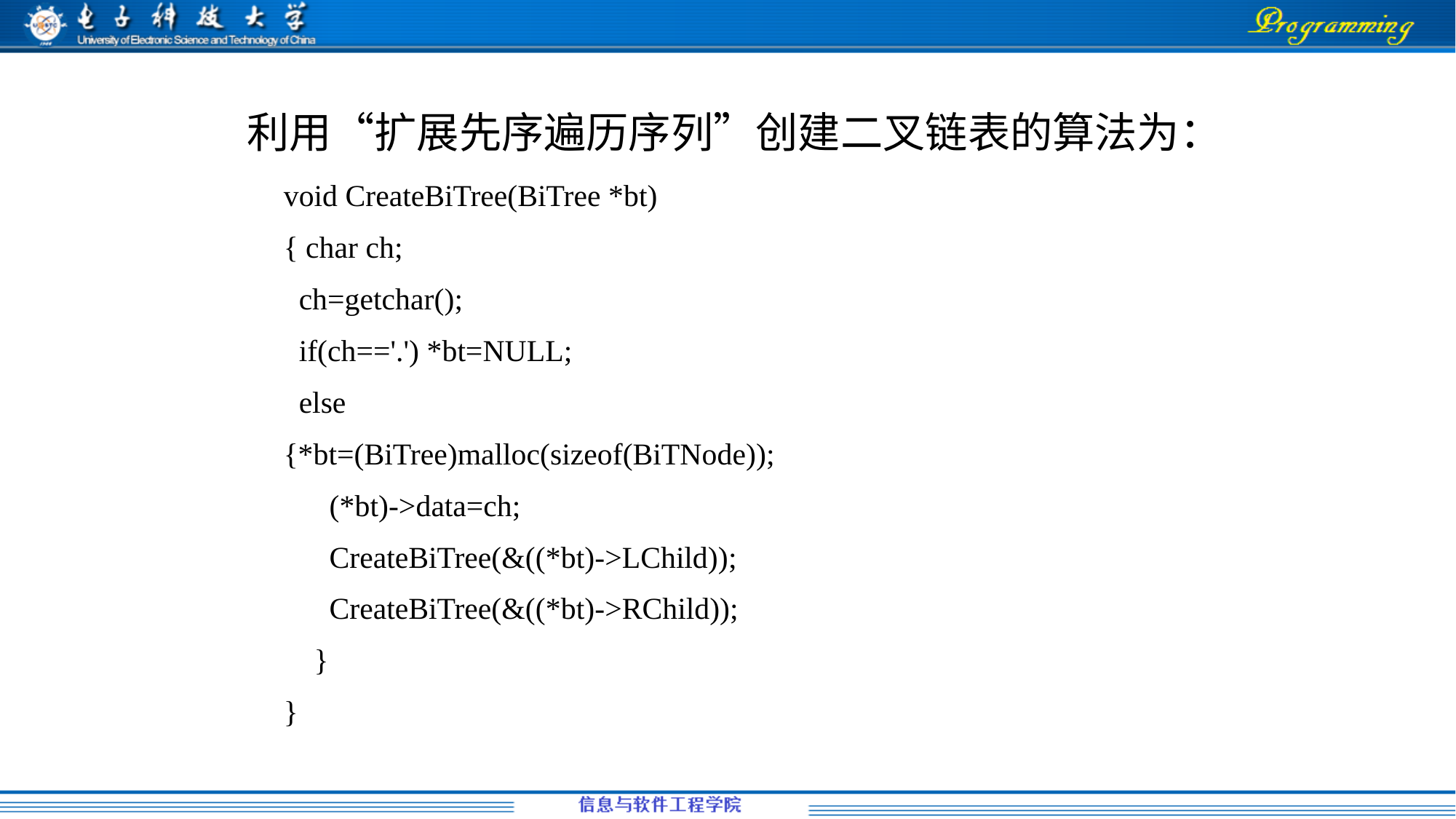

利用“扩展先序遍历序列”创建二叉链表的算法为：
void CreateBiTree(BiTree *bt)
{ char ch;
  ch=getchar();
  if(ch=='.') *bt=NULL;
  else
{*bt=(BiTree)malloc(sizeof(BiTNode));
      (*bt)->data=ch;
      CreateBiTree(&((*bt)->LChild));
      CreateBiTree(&((*bt)->RChild));
    }
}